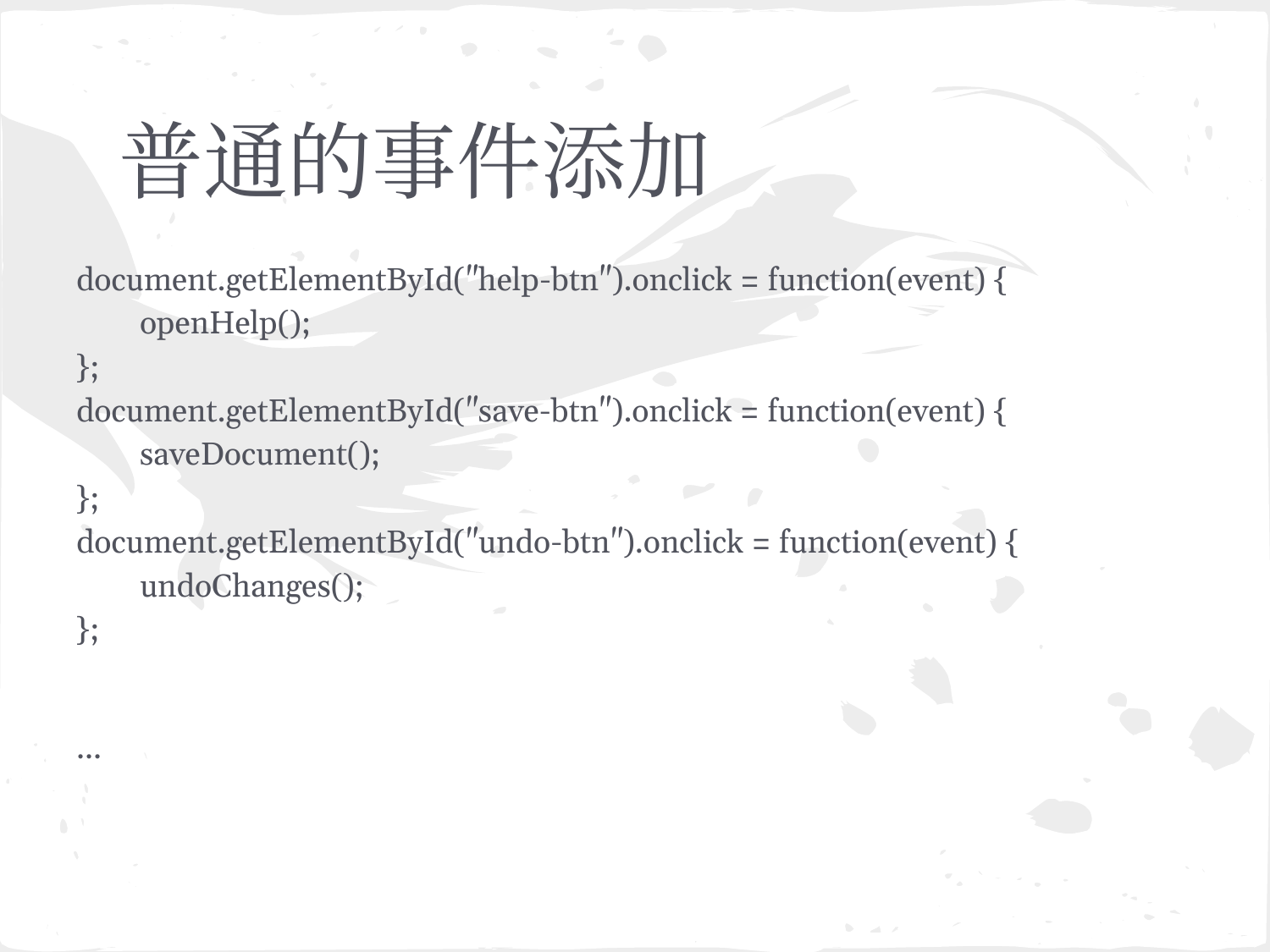

# 普通的事件添加
document.getElementById("help-btn").onclick = function(event) {
openHelp();
};
document.getElementById("save-btn").onclick = function(event) {
saveDocument();
};
document.getElementById("undo-btn").onclick = function(event) {
undoChanges();
};

...